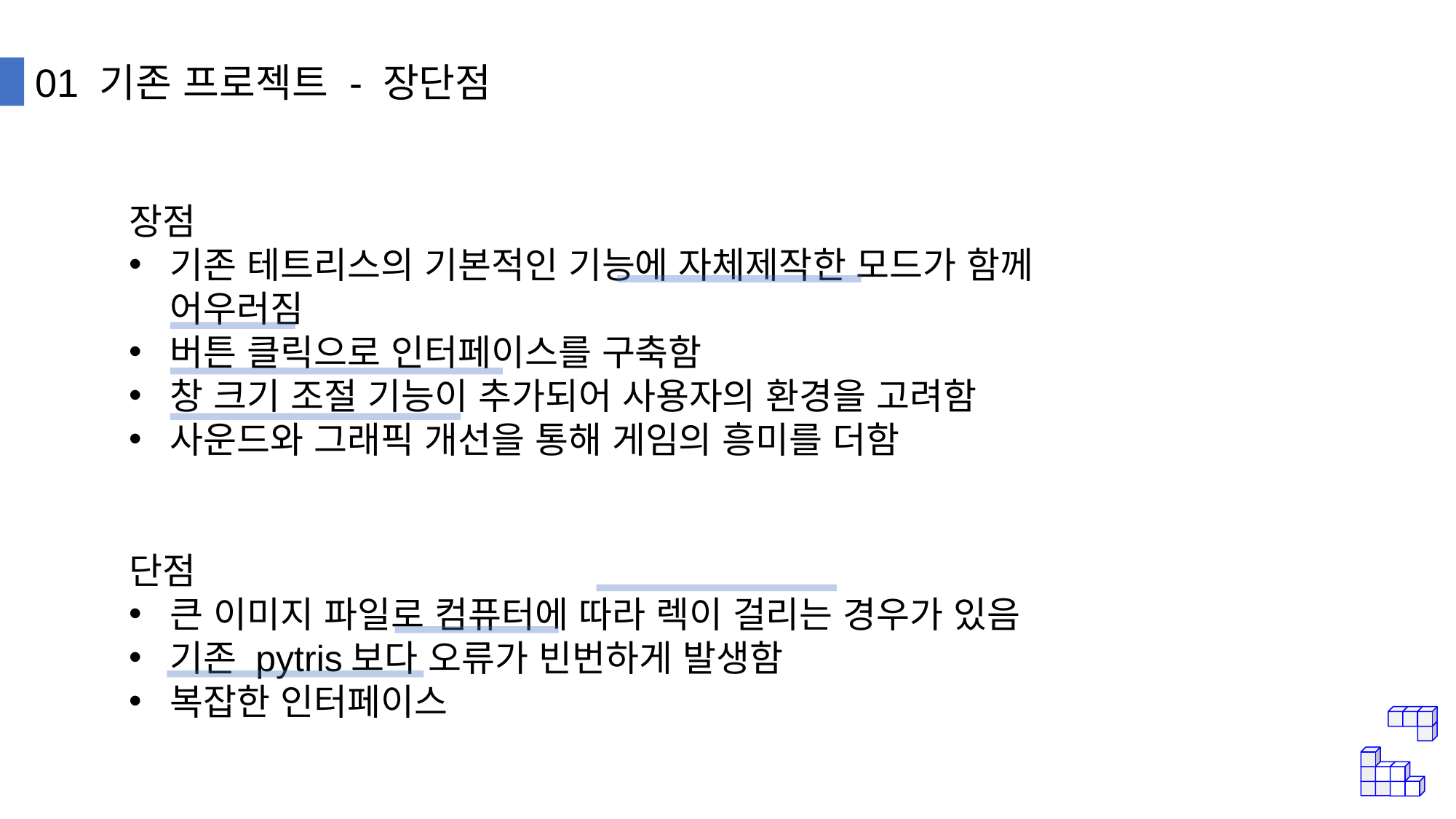

01 기존 프로젝트 - 장단점

장점
기존 테트리스의 기본적인 기능에 자체제작한 모드가 함께 어우러짐
버튼 클릭으로 인터페이스를 구축함
창 크기 조절 기능이 추가되어 사용자의 환경을 고려함
사운드와 그래픽 개선을 통해 게임의 흥미를 더함

단점
큰 이미지 파일로 컴퓨터에 따라 렉이 걸리는 경우가 있음
기존 pytris보다 오류가 빈번하게 발생함
복잡한 인터페이스